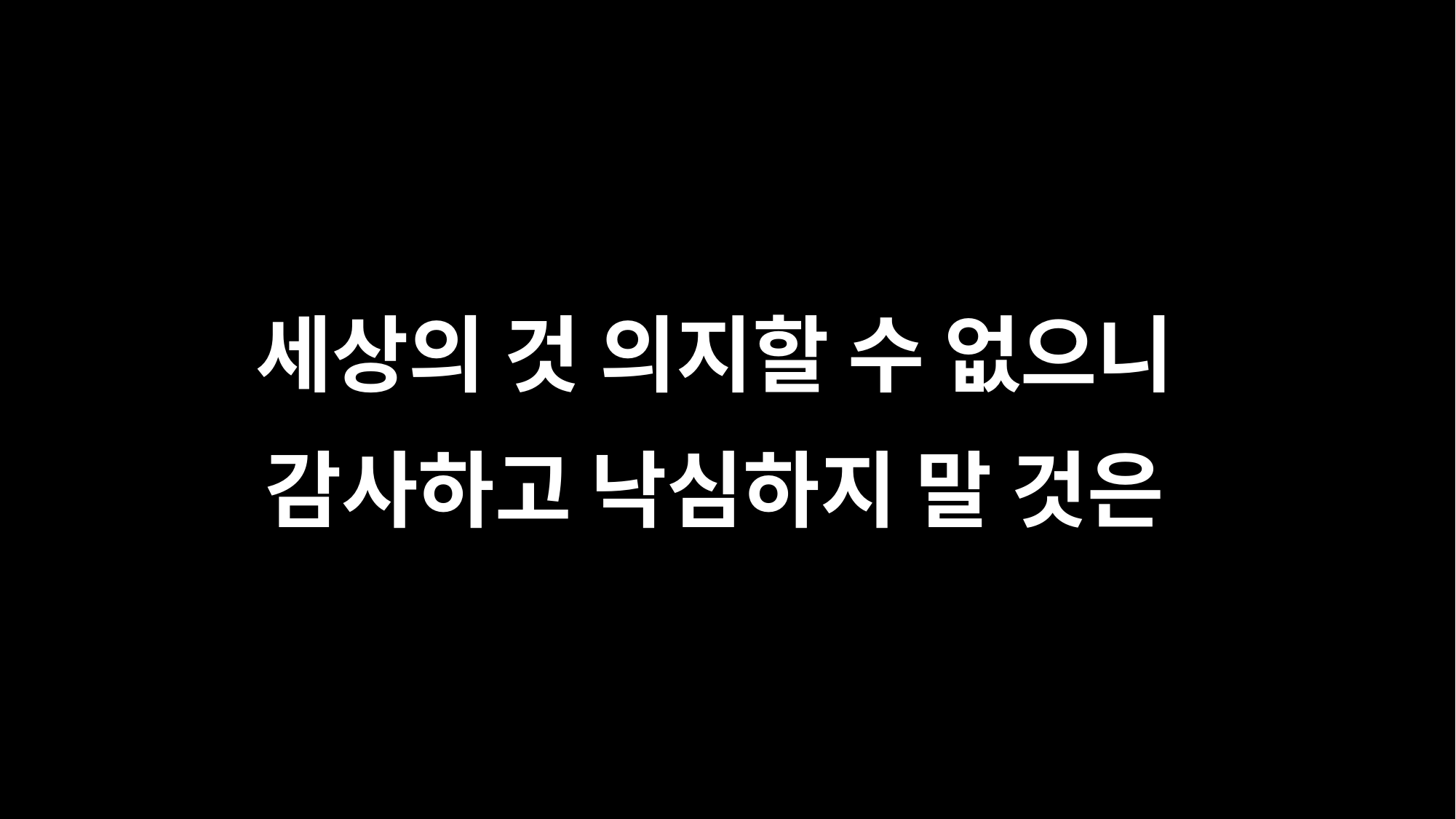

세상의 것 의지할 수 없으니
감사하고 낙심하지 말 것은